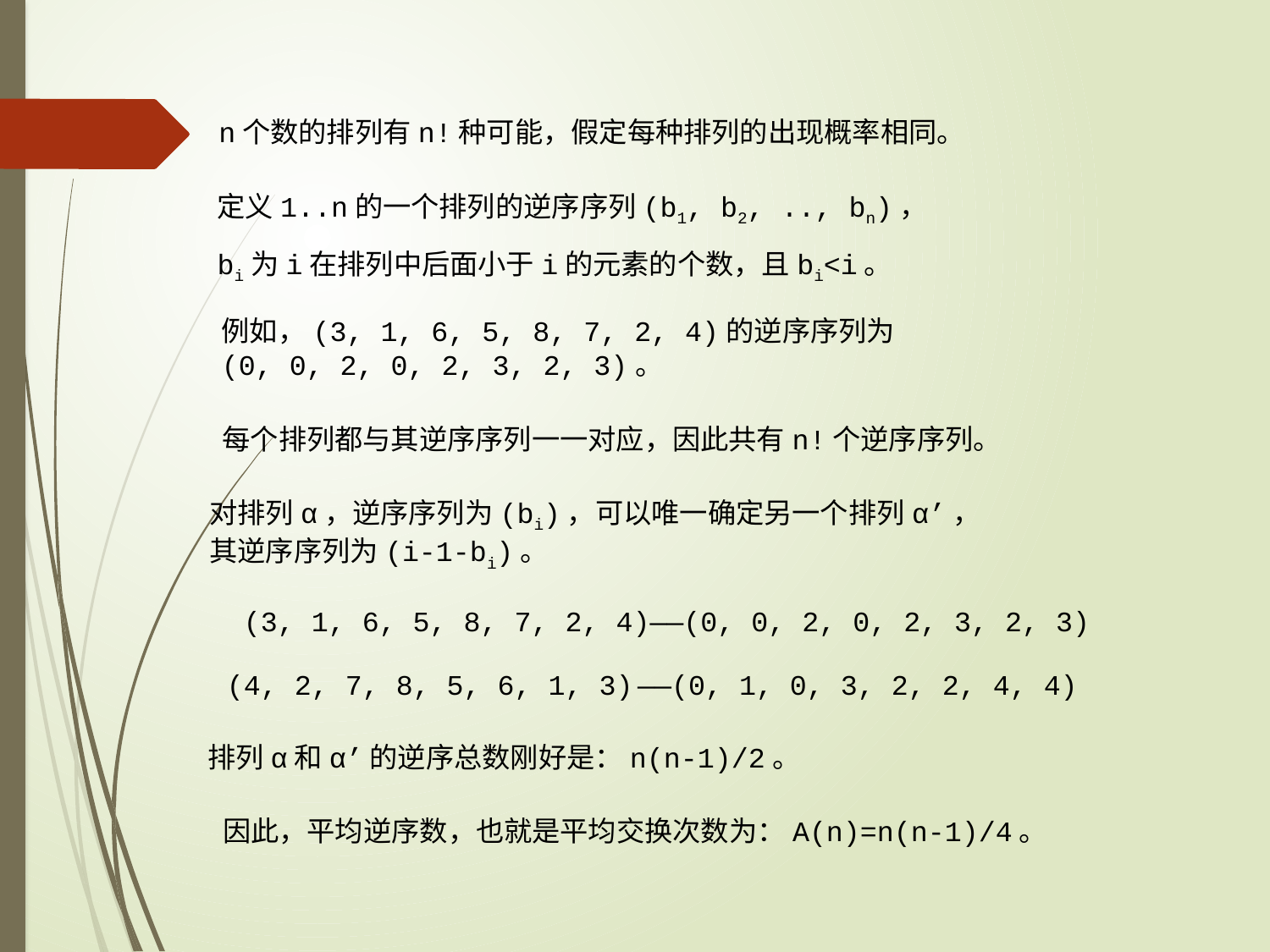

n个数的排列有n!种可能，假定每种排列的出现概率相同。
定义1..n的一个排列的逆序序列(b1, b2, .., bn)，
bi为i在排列中后面小于i的元素的个数，且bi<i。
例如，(3, 1, 6, 5, 8, 7, 2, 4)的逆序序列为
(0, 0, 2, 0, 2, 3, 2, 3)。
每个排列都与其逆序序列一一对应，因此共有n!个逆序序列。
对排列α，逆序序列为(bi)，可以唯一确定另一个排列α’，
其逆序序列为(i-1-bi)。
(3, 1, 6, 5, 8, 7, 2, 4)——(0, 0, 2, 0, 2, 3, 2, 3)
(4, 2, 7, 8, 5, 6, 1, 3)
——(0, 1, 0, 3, 2, 2, 4, 4)
排列α和α’的逆序总数刚好是：n(n-1)/2。
因此，平均逆序数，也就是平均交换次数为：A(n)=n(n-1)/4。